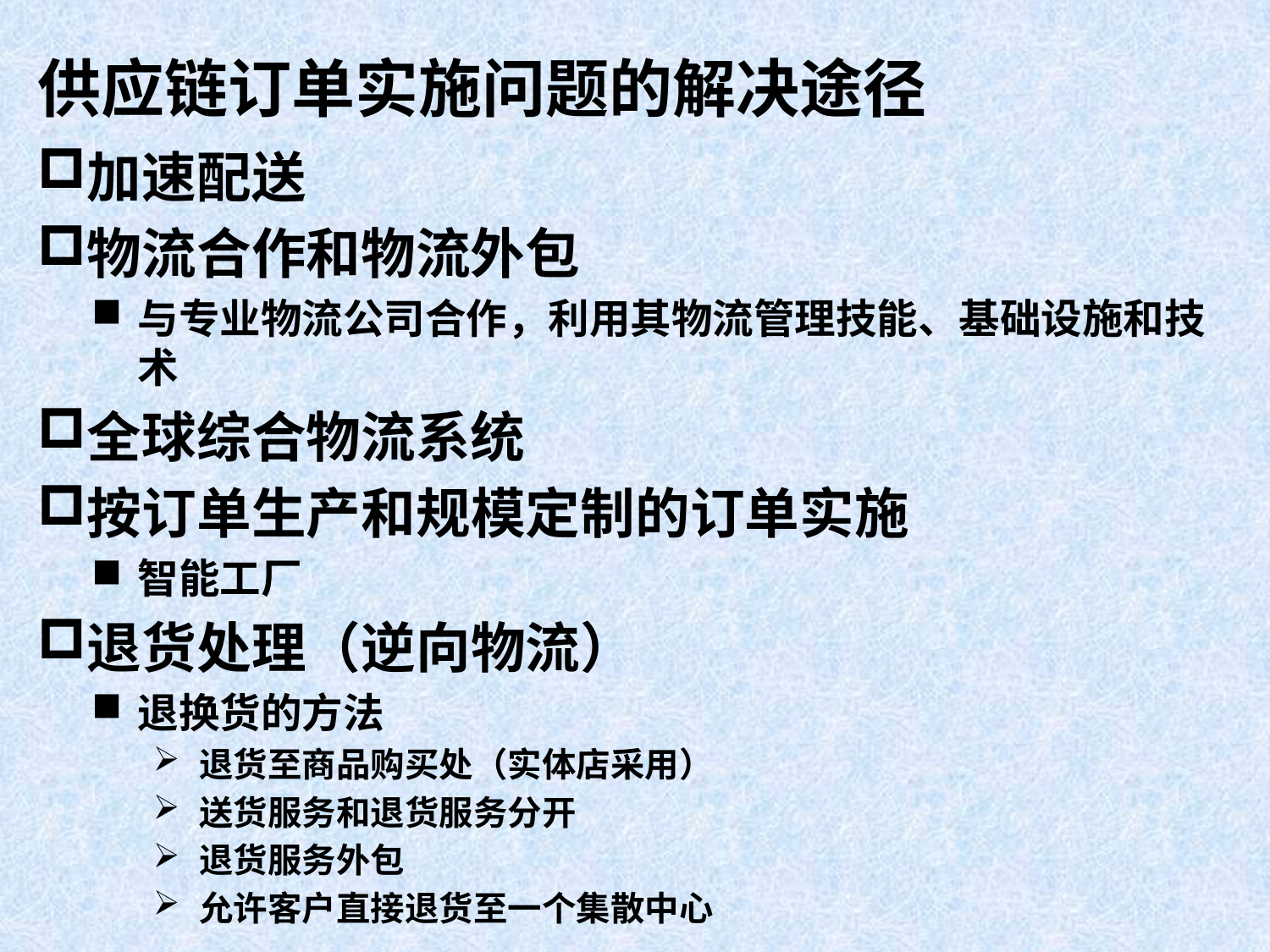

# 供应链订单实施问题的解决途径
加速配送
物流合作和物流外包
与专业物流公司合作，利用其物流管理技能、基础设施和技术
全球综合物流系统
按订单生产和规模定制的订单实施
智能工厂
退货处理（逆向物流）
退换货的方法
退货至商品购买处（实体店采用）
送货服务和退货服务分开
退货服务外包
允许客户直接退货至一个集散中心